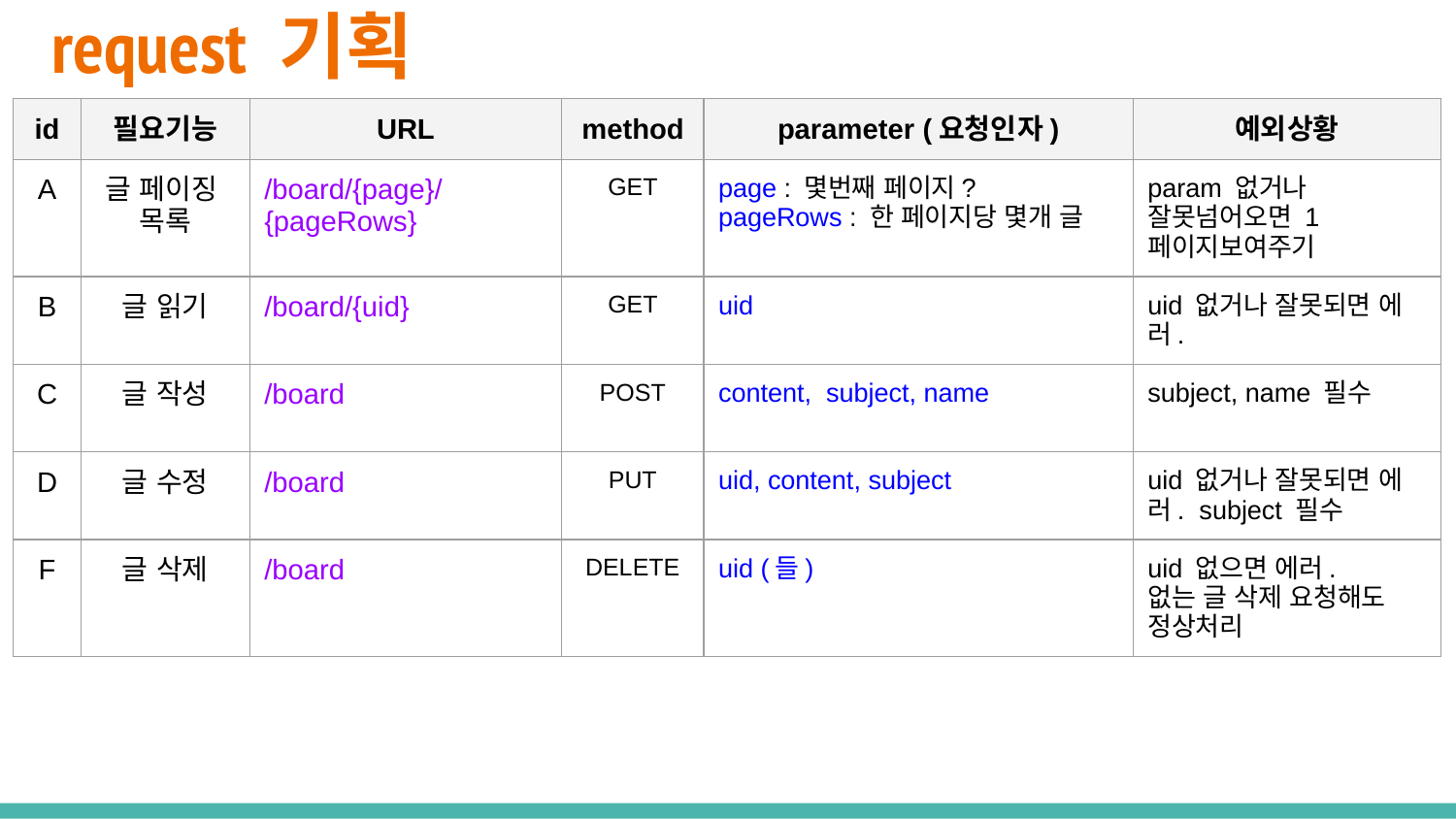

# request 기획
| id | 필요기능 | URL | method | parameter (요청인자) | 예외상황 |
| --- | --- | --- | --- | --- | --- |
| A | 글 페이징 목록 | /board/{page}/{pageRows} | GET | page : 몇번째 페이지? pageRows : 한 페이지당 몇개 글 | param 없거나 잘못넘어오면 1페이지보여주기 |
| B | 글 읽기 | /board/{uid} | GET | uid | uid 없거나 잘못되면 에러. |
| C | 글 작성 | /board | POST | content, subject, name | subject, name 필수 |
| D | 글 수정 | /board | PUT | uid, content, subject | uid 없거나 잘못되면 에러. subject 필수 |
| F | 글 삭제 | /board | DELETE | uid (들) | uid 없으면 에러. 없는 글 삭제 요청해도 정상처리 |